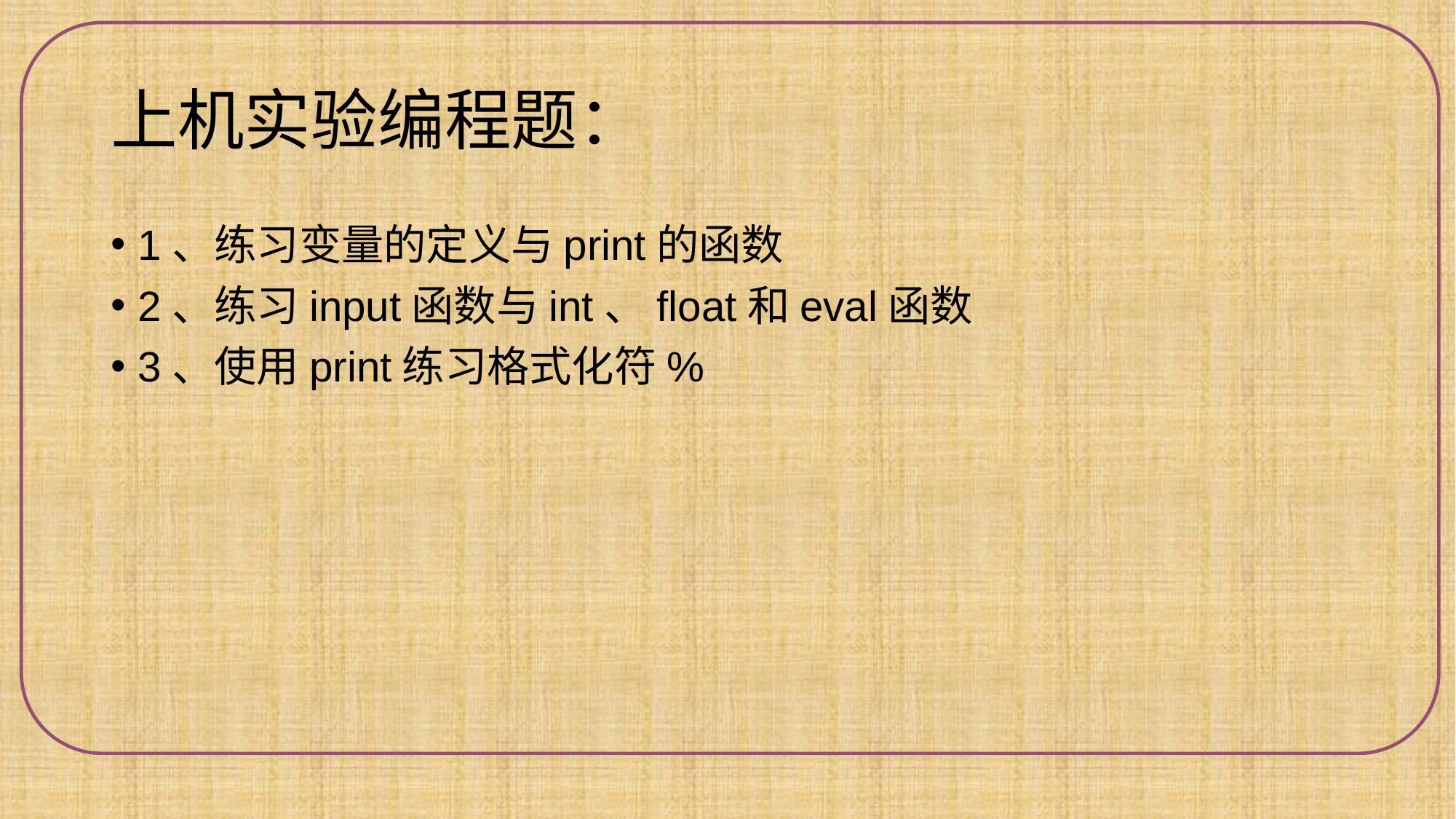

# 上机实验编程题：
1、练习变量的定义与print的函数
2、练习input函数与int、float和eval函数
3、使用print练习格式化符%